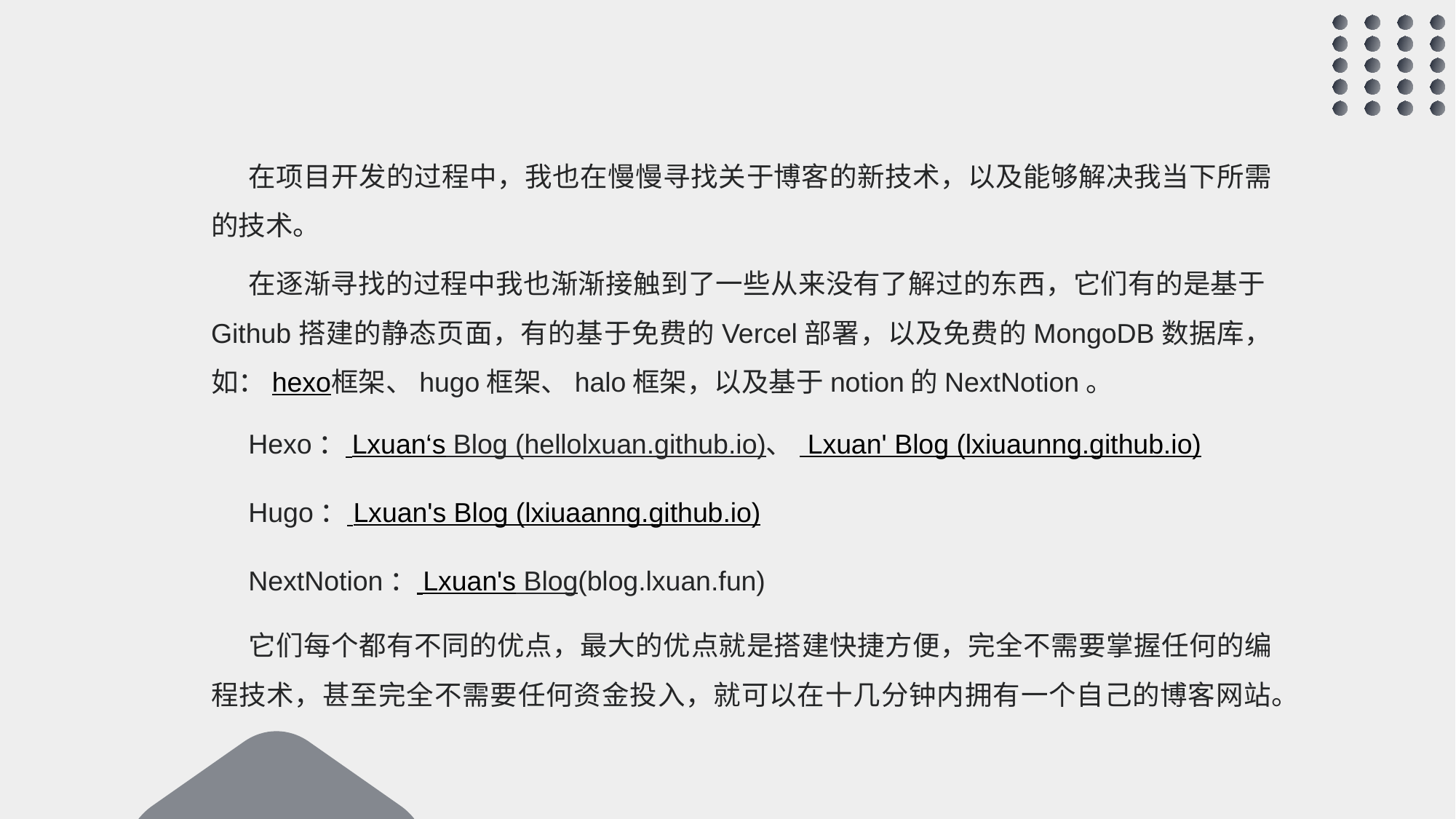

在项目开发的过程中，我也在慢慢寻找关于博客的新技术，以及能够解决我当下所需的技术。
在逐渐寻找的过程中我也渐渐接触到了一些从来没有了解过的东西，它们有的是基于Github搭建的静态页面，有的基于免费的Vercel部署，以及免费的MongoDB数据库，如：hexo框架、hugo框架、halo框架，以及基于notion的NextNotion。
Hexo： Lxuan‘s Blog (hellolxuan.github.io)、 Lxuan' Blog (lxiuaunng.github.io)
Hugo： Lxuan's Blog (lxiuaanng.github.io)
NextNotion： Lxuan's Blog(blog.lxuan.fun)
它们每个都有不同的优点，最大的优点就是搭建快捷方便，完全不需要掌握任何的编程技术，甚至完全不需要任何资金投入，就可以在十几分钟内拥有一个自己的博客网站。